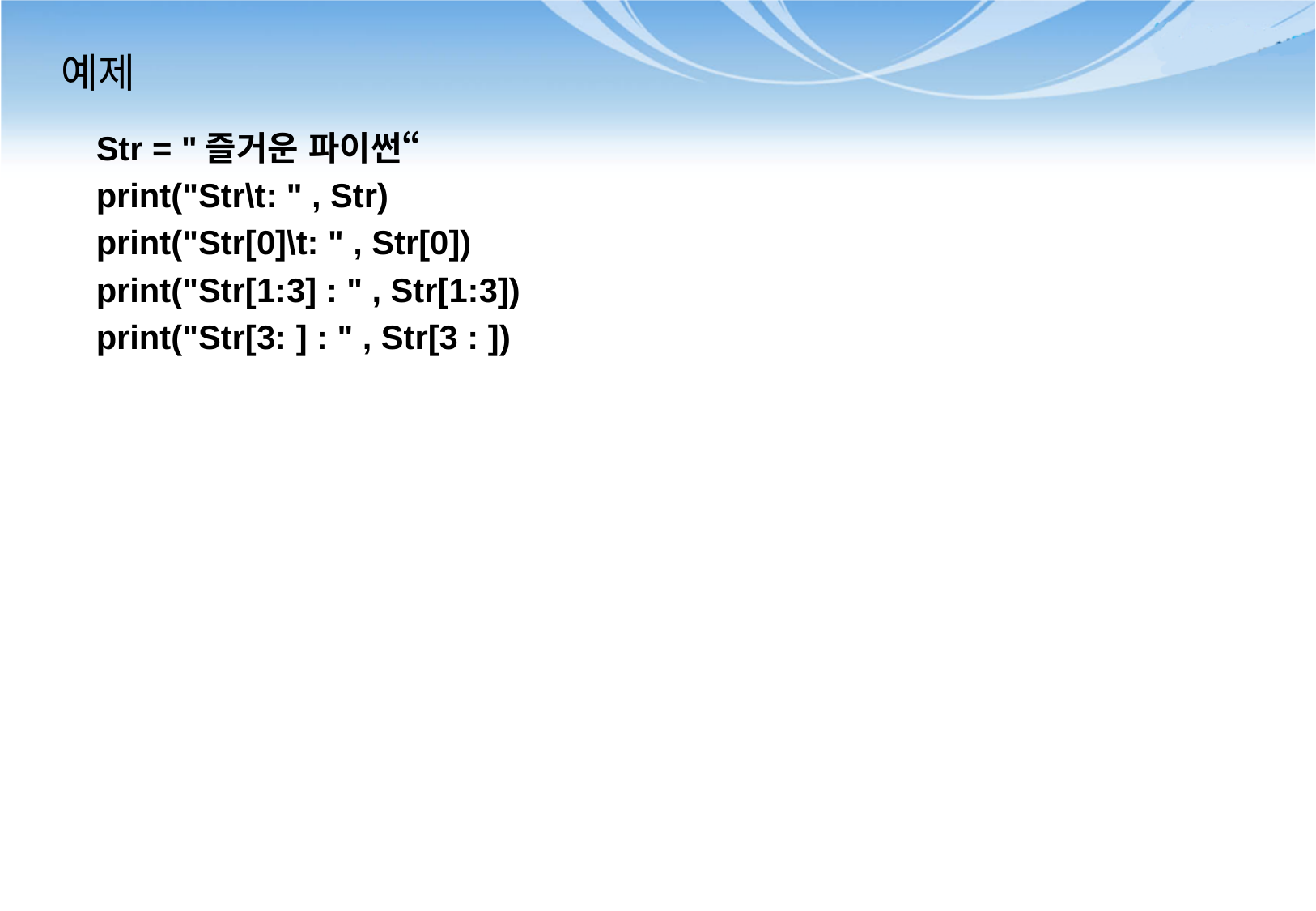

# 예제
Str = "즐거운 파이썬“
print("Str\t: " , Str)
print("Str[0]\t: " , Str[0])
print("Str[1:3] : " , Str[1:3])
print("Str[3: ] : " , Str[3 : ])